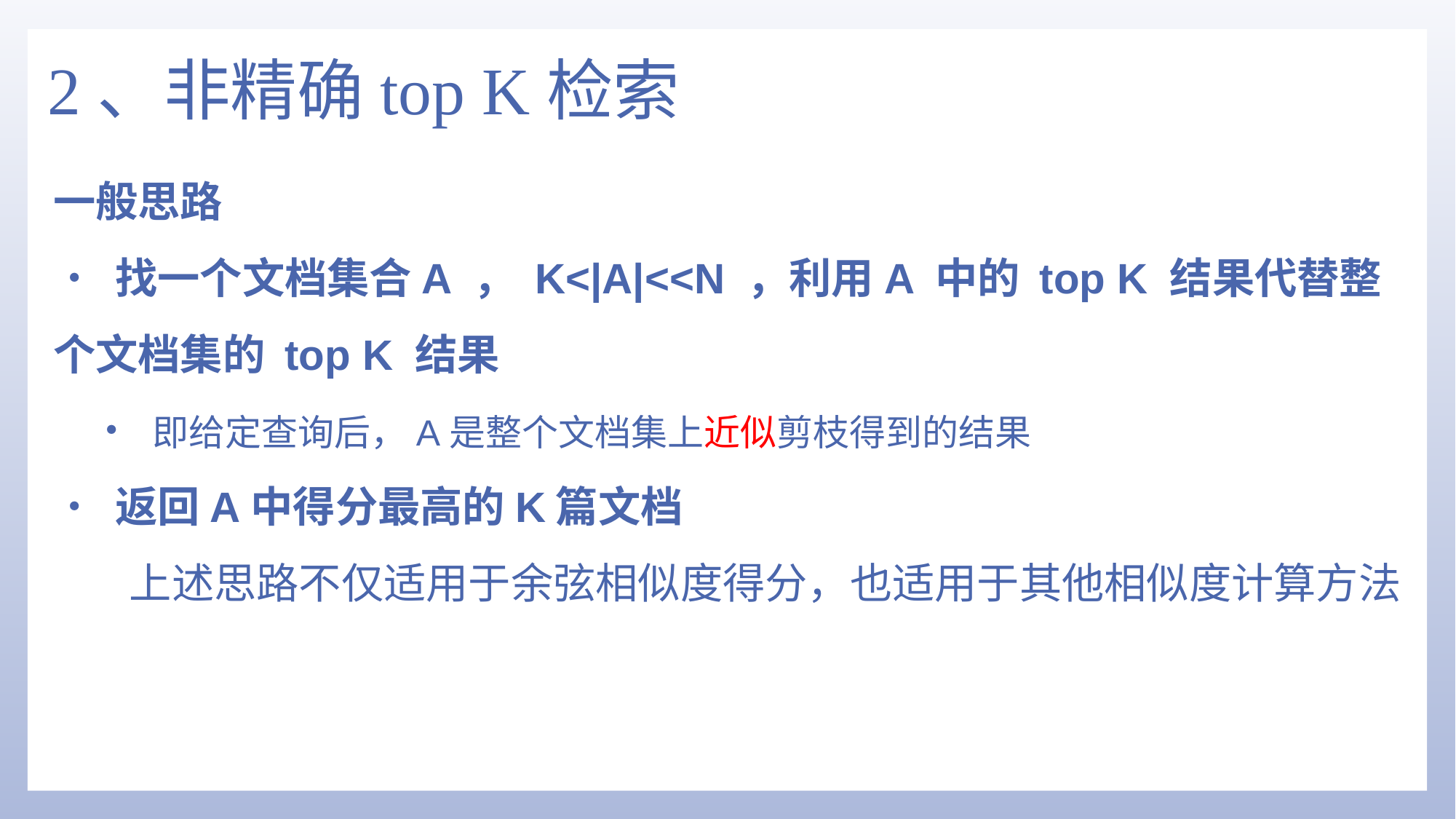

# 2、非精确top K检索
一般思路
• 找一个文档集合A ， K<|A|<<N ，利用A 中的 top K 结果代替整个文档集的 top K 结果
• 即给定查询后，A是整个文档集上近似剪枝得到的结果
• 返回A中得分最高的K篇文档
       上述思路不仅适用于余弦相似度得分，也适用于其他相似度计算方法